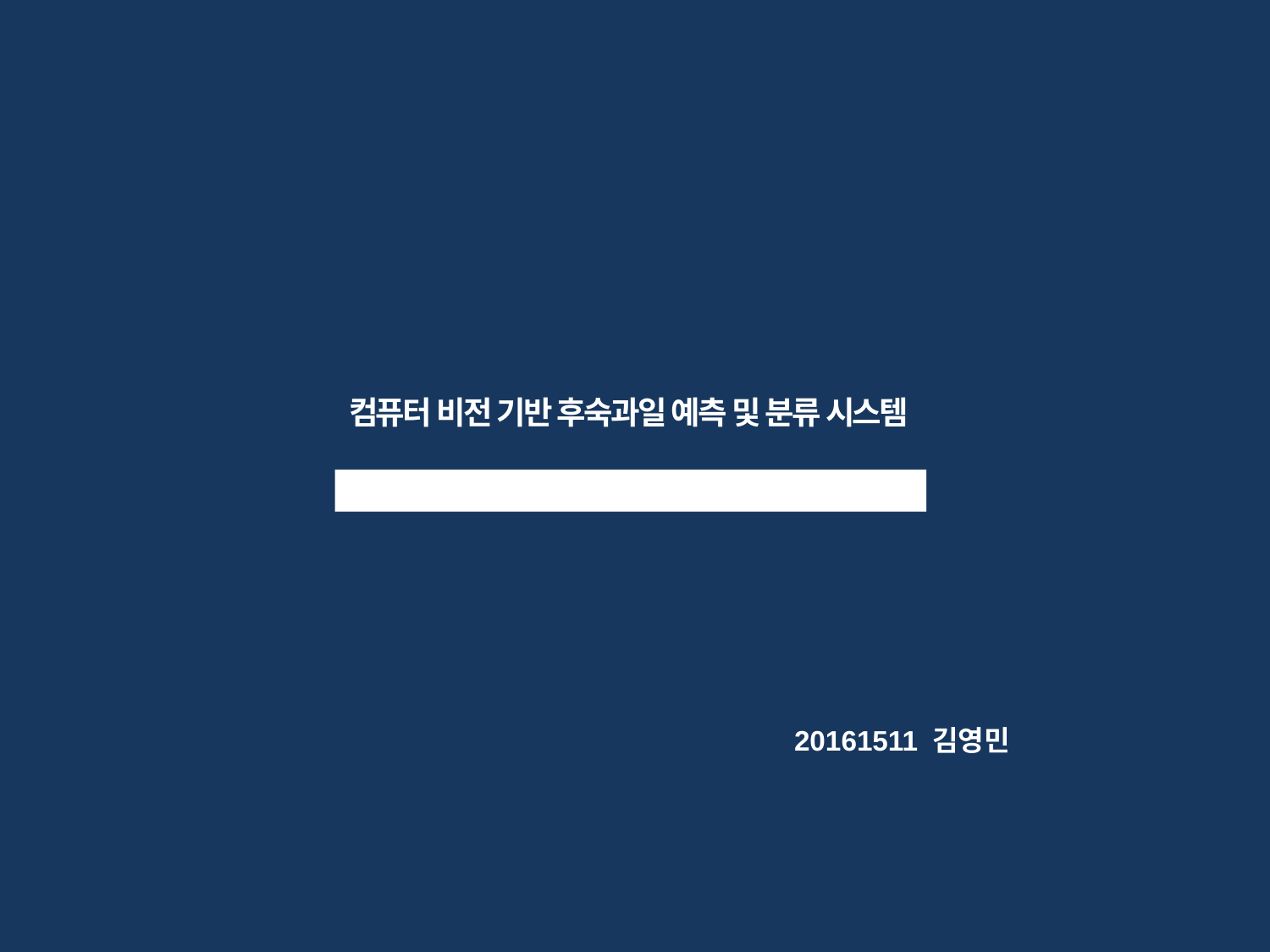

컴퓨터 비전 기반 후숙과일 예측 및 분류 시스템

20161511 김영민